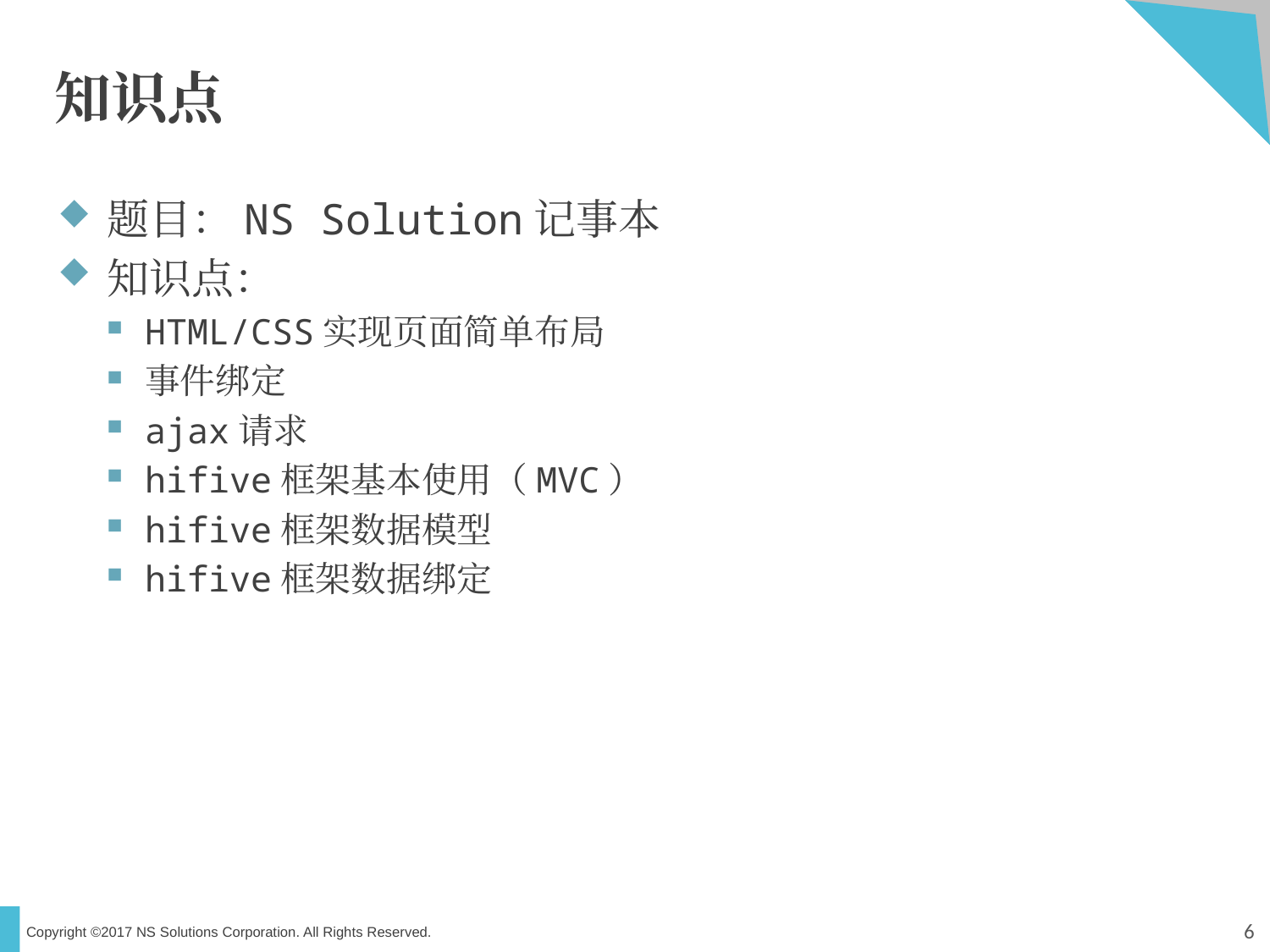

# 知识点
题目：NS Solution记事本
知识点：
HTML/CSS实现页面简单布局
事件绑定
ajax请求
hifive框架基本使用（MVC）
hifive框架数据模型
hifive框架数据绑定
6